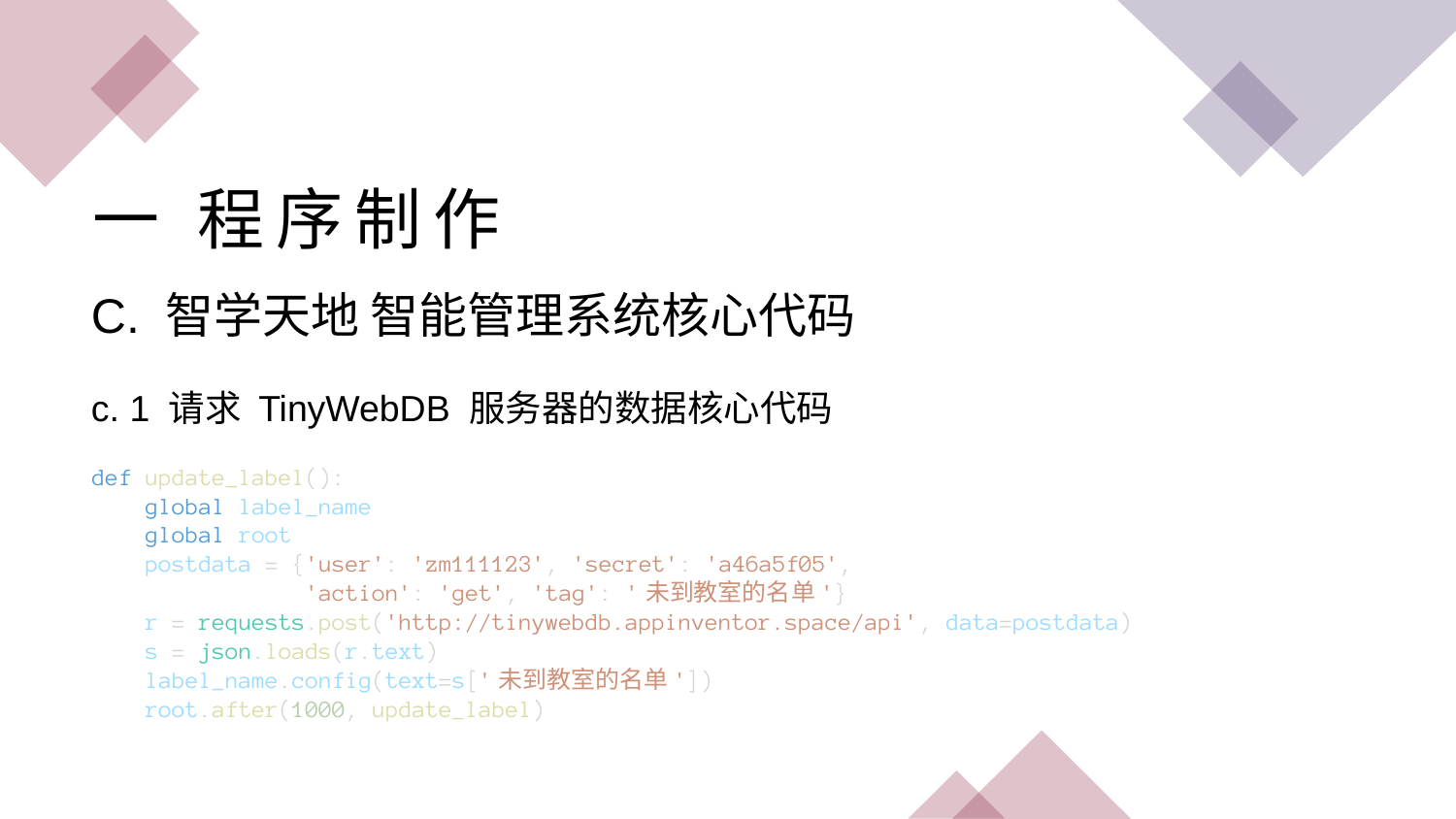

一 程序制作
C. 智学天地 智能管理系统核心代码
c. 1 请求 TinyWebDB 服务器的数据核心代码
def update_label():
    global label_name
    global root
    postdata = {'user': 'zm111123', 'secret': 'a46a5f05',
                'action': 'get', 'tag': '未到教室的名单'}
    r = requests.post('http://tinywebdb.appinventor.space/api', data=postdata)
    s = json.loads(r.text)
    label_name.config(text=s['未到教室的名单'])
    root.after(1000, update_label)